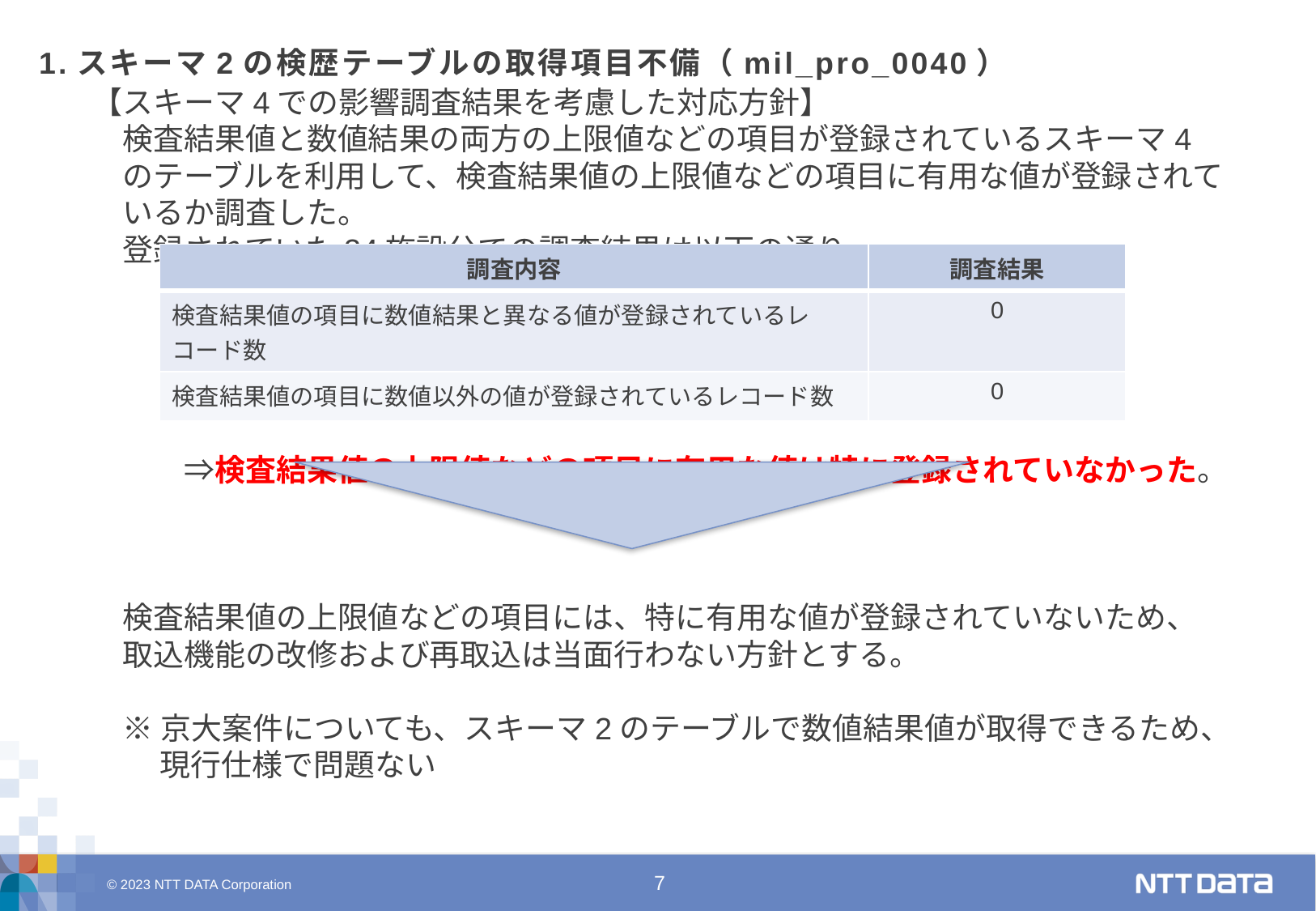

# 1.スキーマ2の検歴テーブルの取得項目不備（mil_pro_0040）
　【スキーマ4での影響調査結果を考慮した対応方針】
検査結果値と数値結果の両方の上限値などの項目が登録されているスキーマ4のテーブルを利用して、検査結果値の上限値などの項目に有用な値が登録されているか調査した。
登録されていた34施設分での調査結果は以下の通り。

　　⇒検査結果値の上限値などの項目に有用な値は特に登録されていなかった。

検査結果値の上限値などの項目には、特に有用な値が登録されていないため、
取込機能の改修および再取込は当面行わない方針とする。
※京大案件についても、スキーマ2のテーブルで数値結果値が取得できるため、
　 現行仕様で問題ない
| 調査内容 | 調査結果 |
| --- | --- |
| 検査結果値の項目に数値結果と異なる値が登録されているレコード数 | 0 |
| 検査結果値の項目に数値以外の値が登録されているレコード数 | 0 |